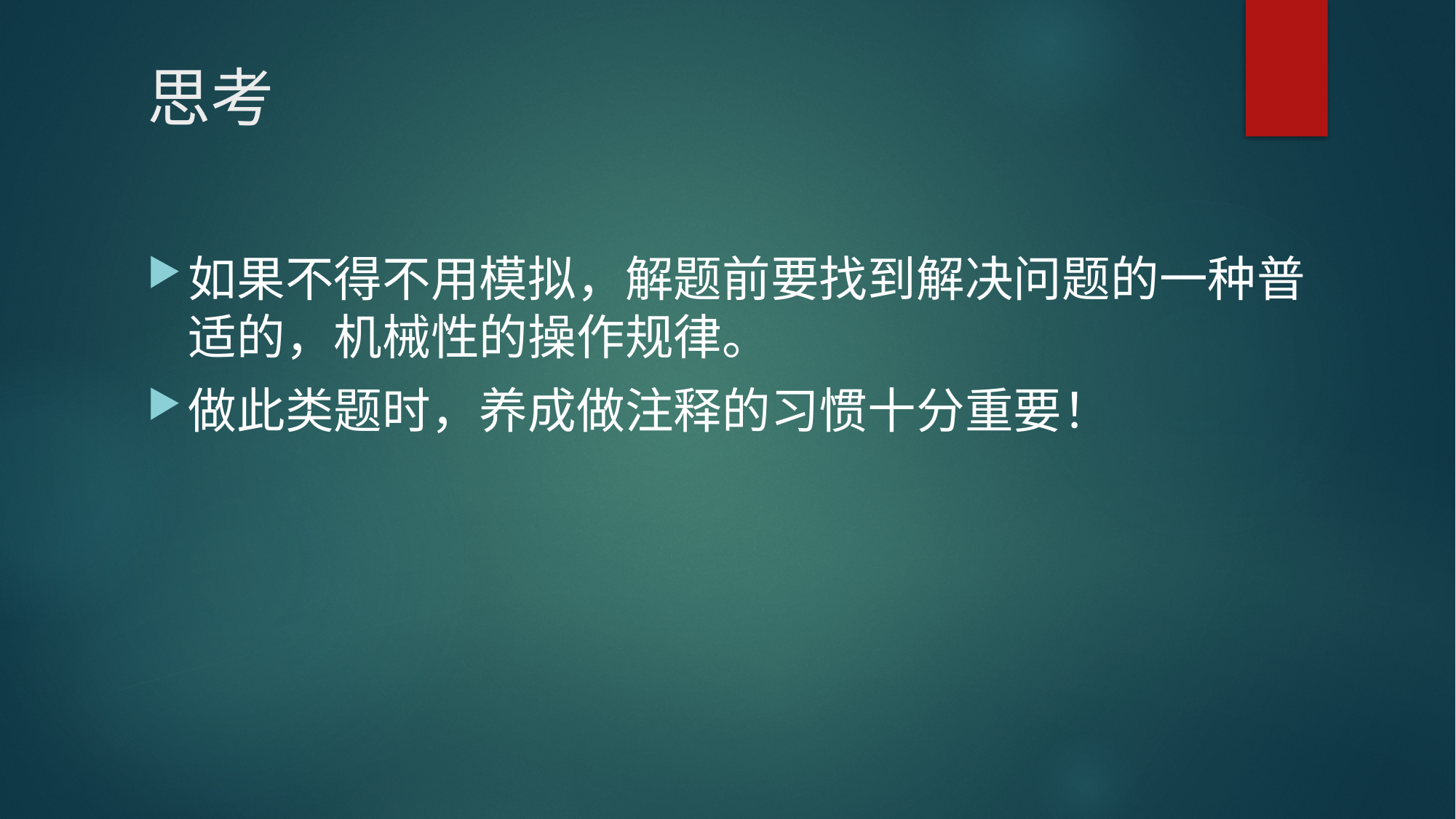

# 思考
如果不得不用模拟，解题前要找到解决问题的一种普适的，机械性的操作规律。
做此类题时，养成做注释的习惯十分重要！